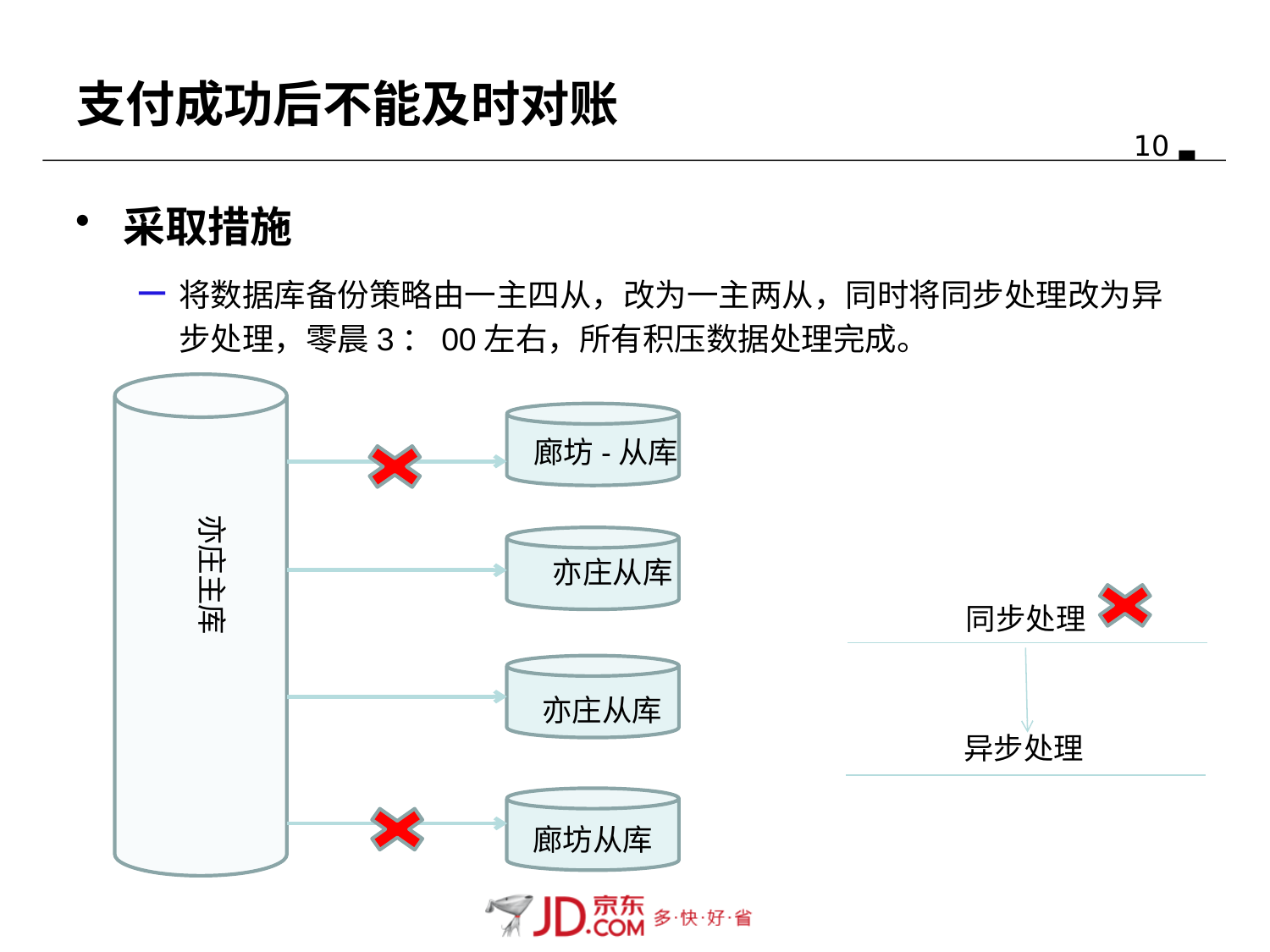

# 支付成功后不能及时对账
采取措施
将数据库备份策略由一主四从，改为一主两从，同时将同步处理改为异步处理，零晨3：00左右，所有积压数据处理完成。

廊坊-从库

亦庄主库

亦庄从库

亦庄从库

廊坊从库

同步处理
异步处理